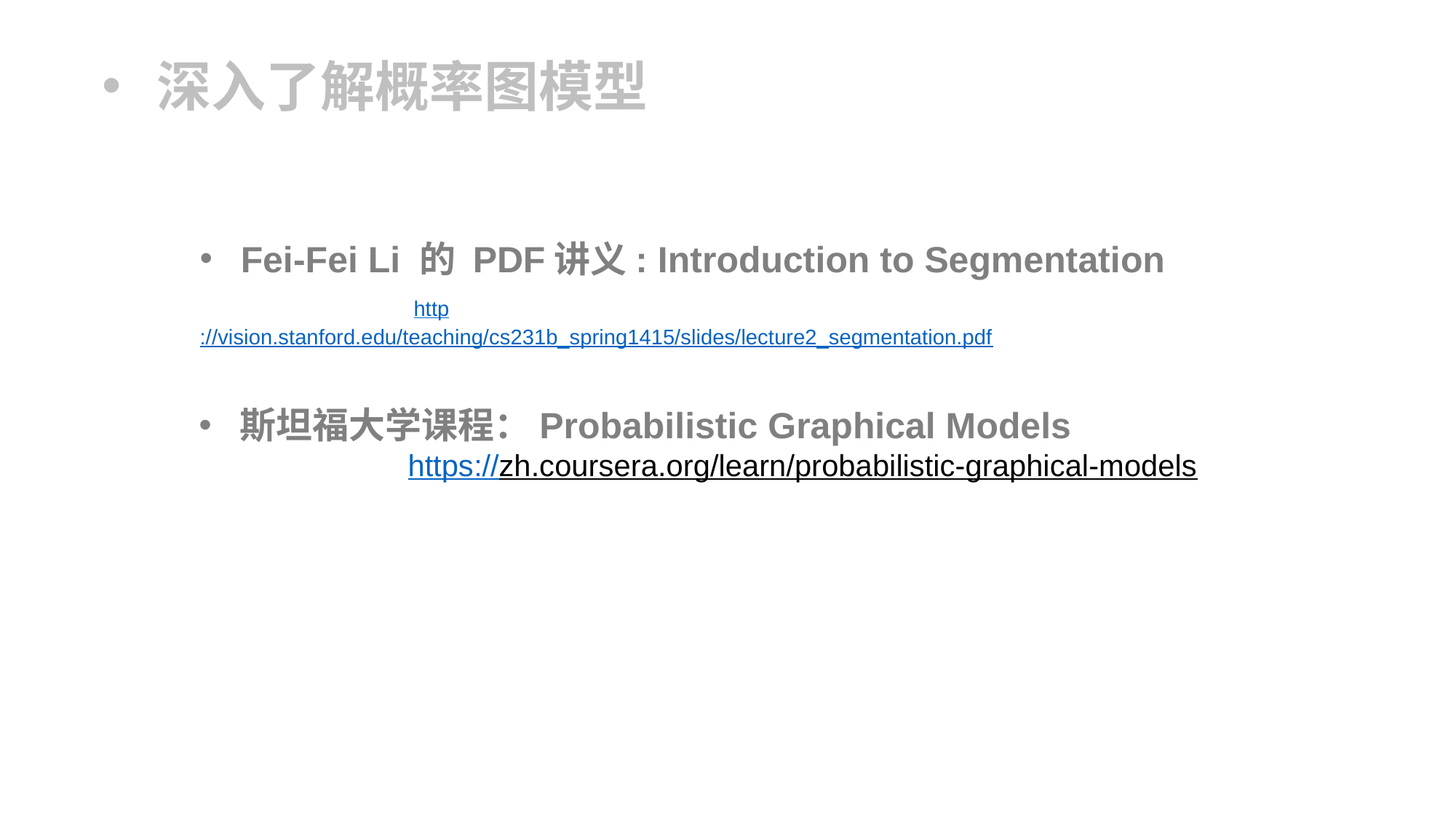

深入了解概率图模型
Fei-Fei Li 的 PDF讲义: Introduction to Segmentation
                     http://vision.stanford.edu/teaching/cs231b_spring1415/slides/lecture2_segmentation.pdf
斯坦福大学课程：Probabilistic Graphical Models
                         https://zh.coursera.org/learn/probabilistic-graphical-models